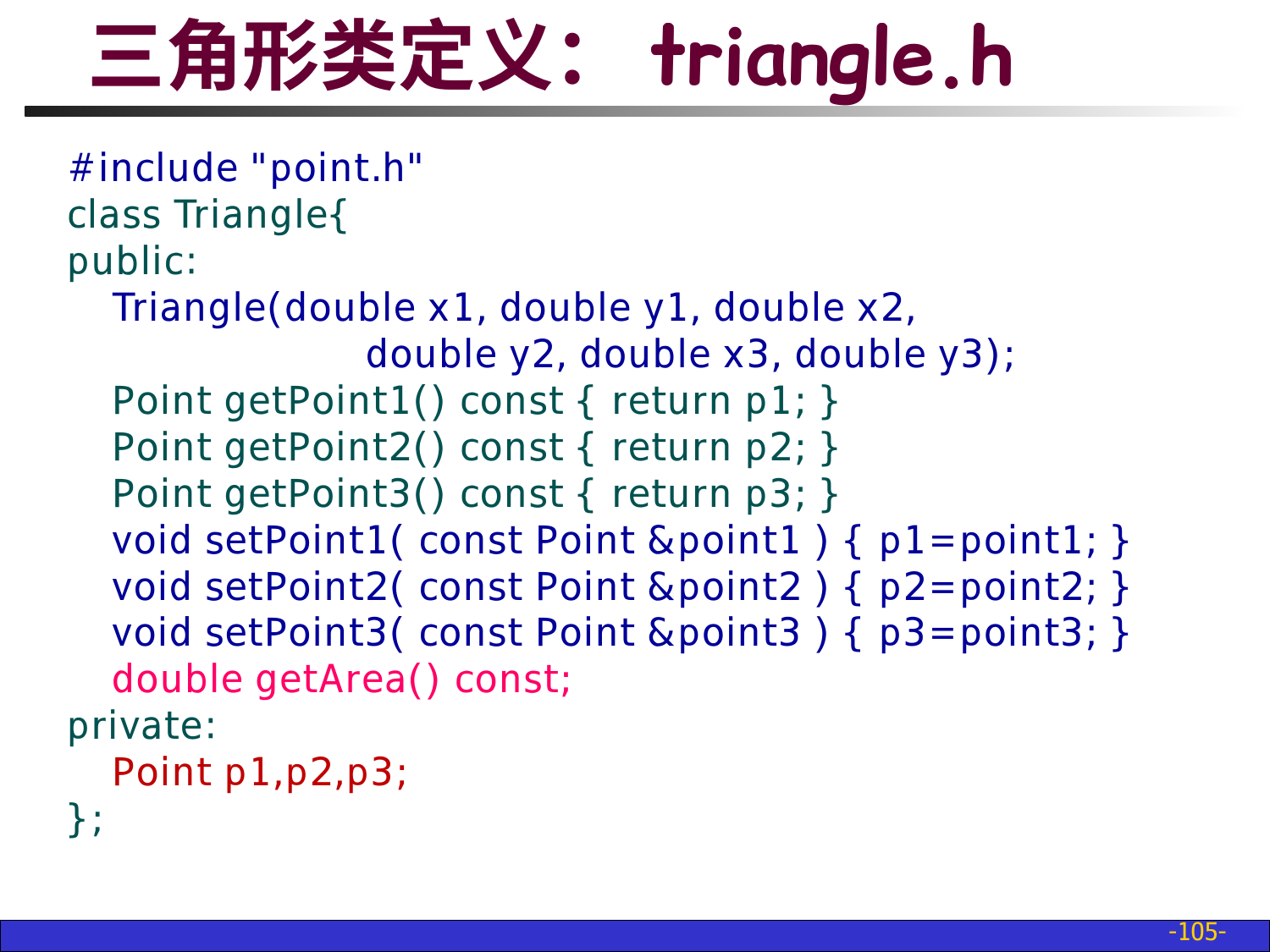

# 三角形类定义：triangle.h
#include "point.h"
class Triangle{
public:
	Triangle(double x1, double y1, double x2,
			double y2, double x3, double y3);
	Point getPoint1() const { return p1; }
	Point getPoint2() const { return p2; }
	Point getPoint3() const { return p3; }
	void setPoint1( const Point &point1 ) { p1=point1; }
	void setPoint2( const Point &point2 ) { p2=point2; }
	void setPoint3( const Point &point3 ) { p3=point3; }
	double getArea() const;
private:
	Point p1,p2,p3;
};
-105-